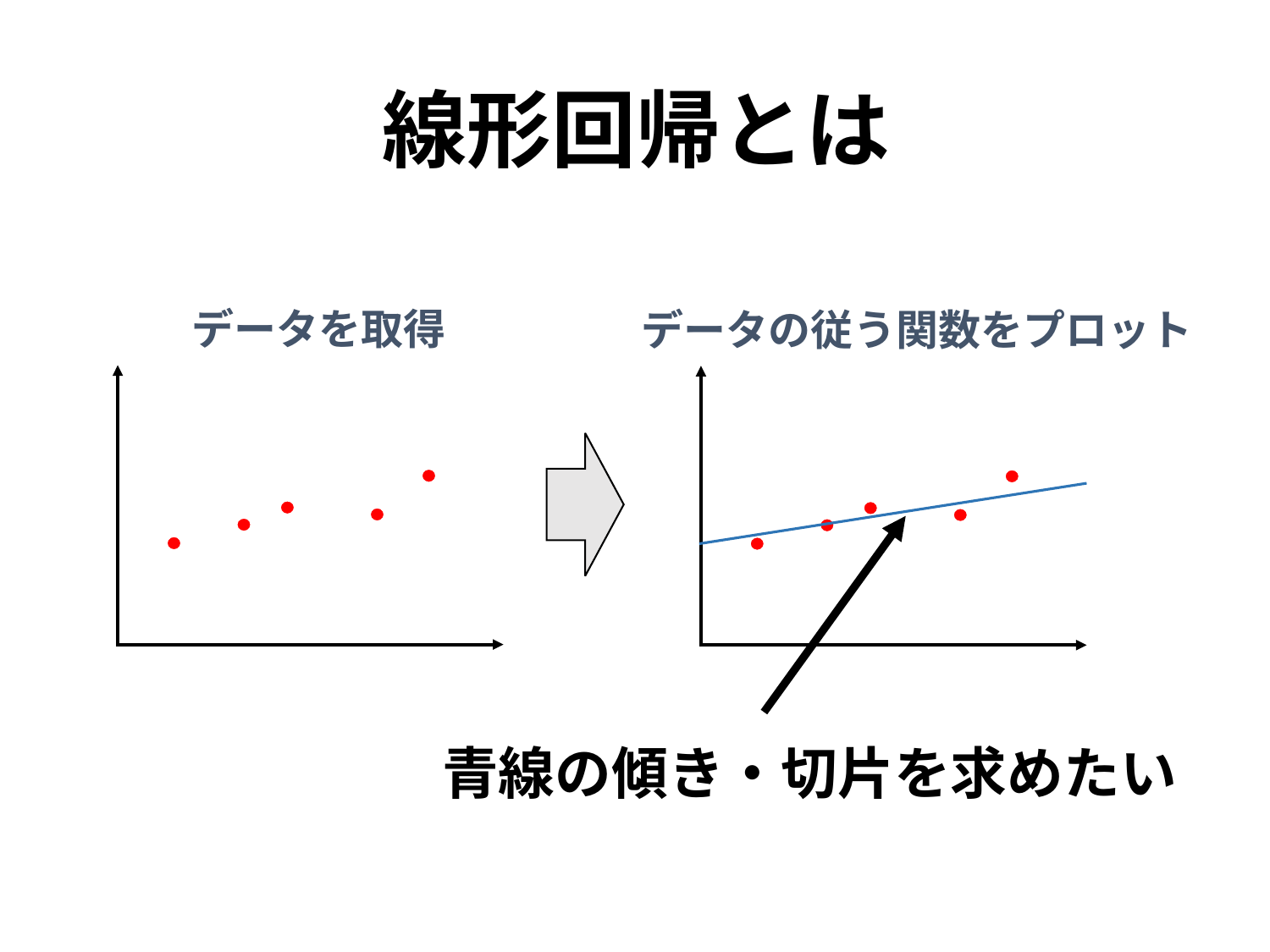

線形回帰とは
データを取得
データの従う関数をプロット

青線の傾き・切片を求めたい